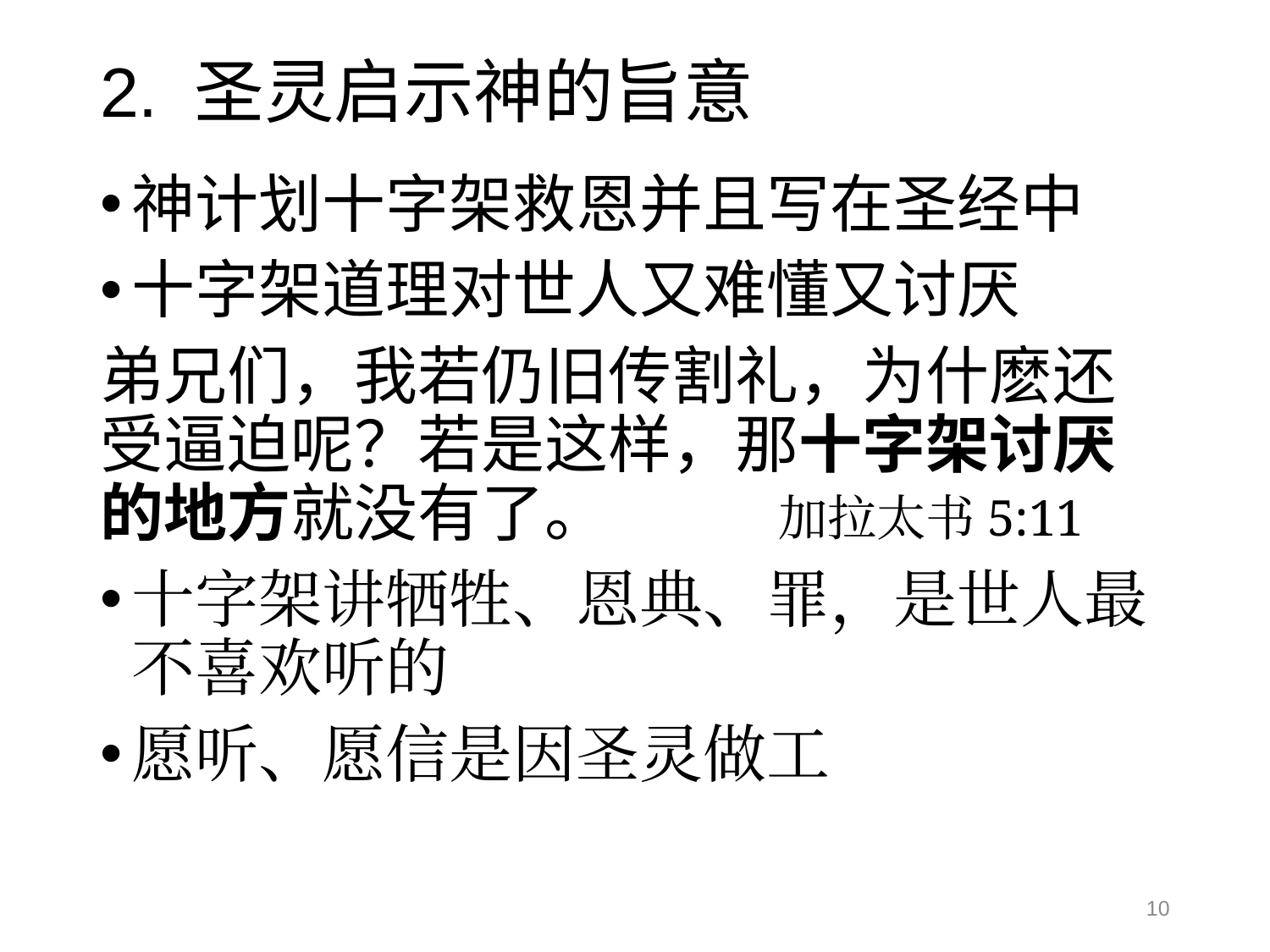

# 2. 圣灵启示神的旨意
神计划十字架救恩并且写在圣经中
十字架道理对世人又难懂又讨厌
弟兄们，我若仍旧传割礼，为什麽还受逼迫呢？若是这样，那十字架讨厌的地方就没有了。            加拉太书5:11
十字架讲牺牲、恩典、罪，是世人最不喜欢听的
愿听、愿信是因圣灵做工

10